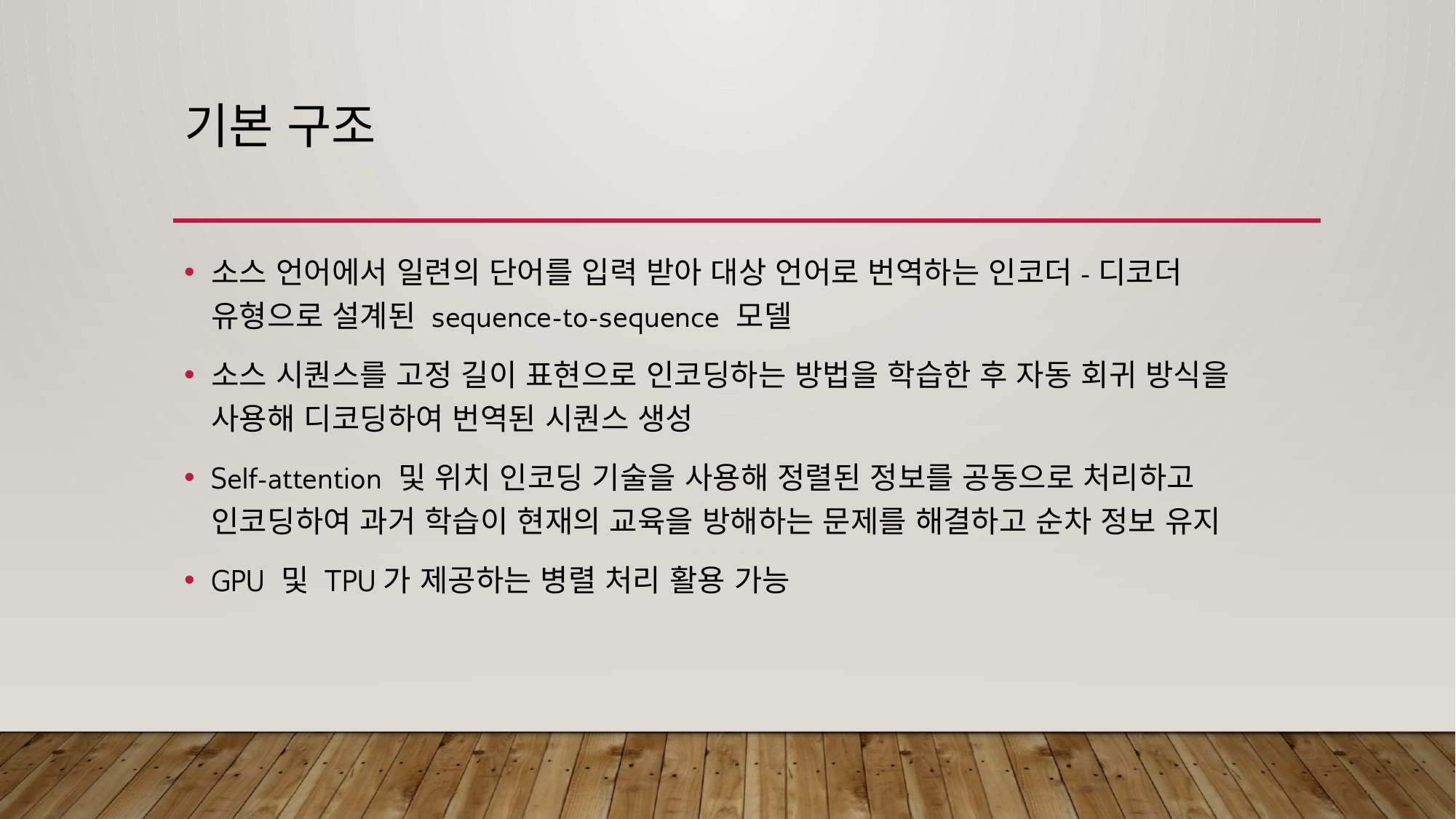

# 기본 구조
소스 언어에서 일련의 단어를 입력 받아 대상 언어로 번역하는 인코더-디코더
유형으로 설계된 sequence-to-sequence 모델
소스 시퀀스를 고정 길이 표현으로 인코딩하는 방법을 학습한 후 자동 회귀 방식을 사용해 디코딩하여 번역된 시퀀스 생성
Self-attention 및 위치 인코딩 기술을 사용해 정렬된 정보를 공동으로 처리하고
인코딩하여 과거 학습이 현재의 교육을 방해하는 문제를 해결하고 순차 정보 유지
GPU 및 TPU가 제공하는 병렬 처리 활용 가능